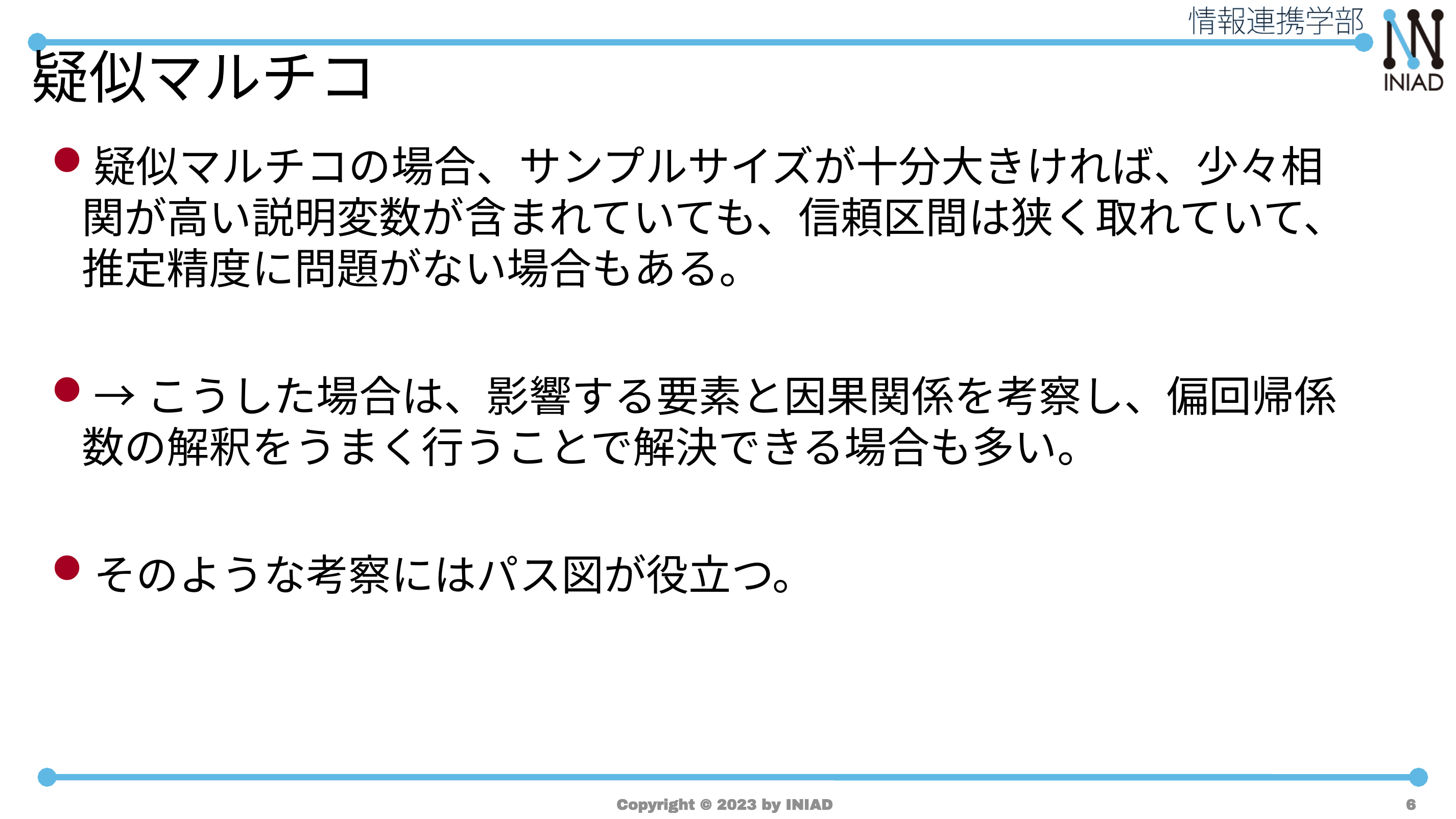

# 疑似マルチコ
疑似マルチコの場合、サンプルサイズが十分大きければ、少々相関が高い説明変数が含まれていても、信頼区間は狭く取れていて、推定精度に問題がない場合もある。

→こうした場合は、影響する要素と因果関係を考察し、偏回帰係数の解釈をうまく行うことで解決できる場合も多い。

そのような考察にはパス図が役立つ。
Copyright © 2023 by INIAD
6